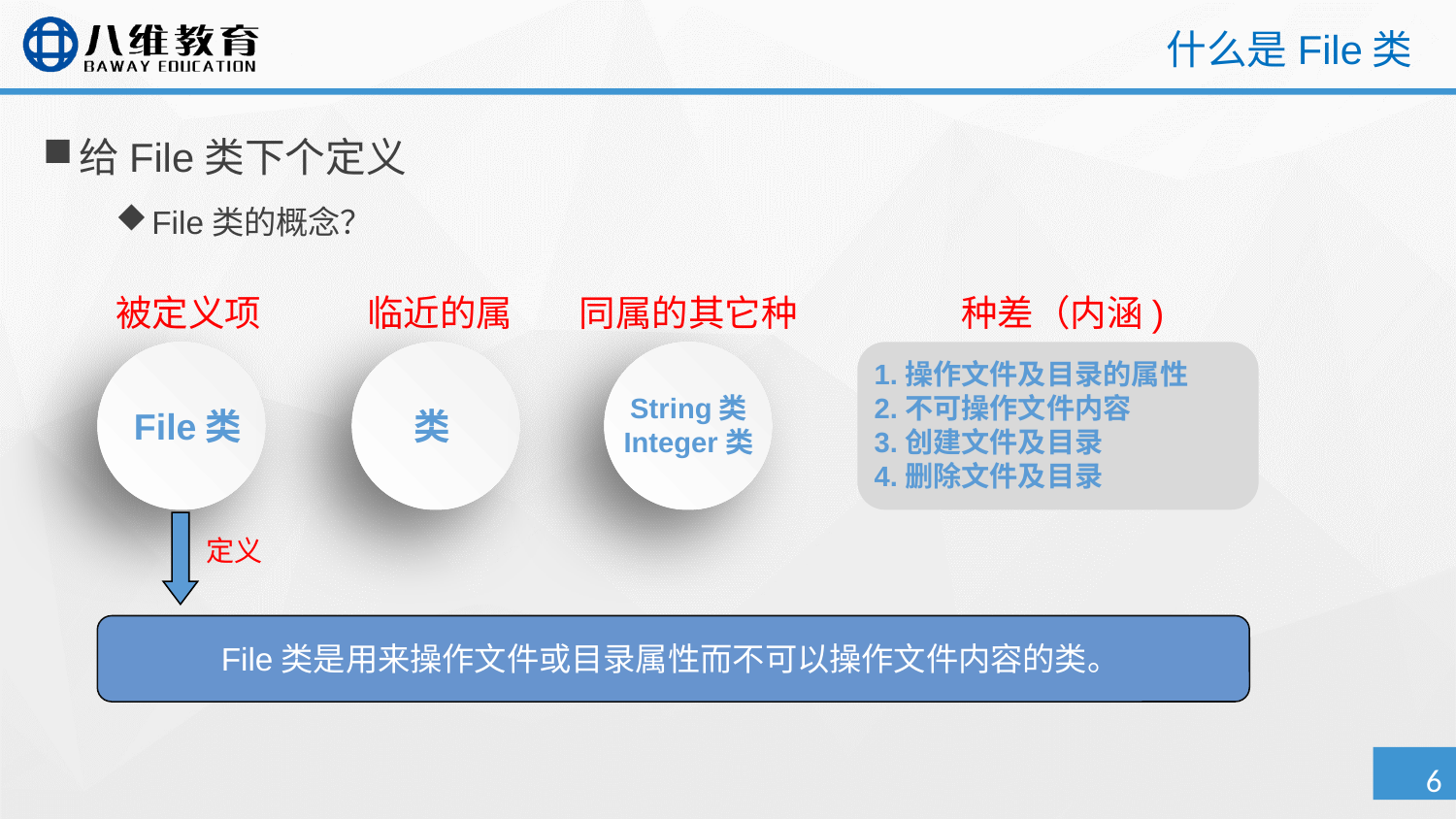

# 什么是File类
给File类下个定义
File类的概念？
被定义项
临近的属
同属的其它种
种差（内涵)

1.操作文件及目录的属性
2.不可操作文件内容
3.创建文件及目录
4.删除文件及目录

File类

类

String类
Integer类

定义

File类是用来操作文件或目录属性而不可以操作文件内容的类。